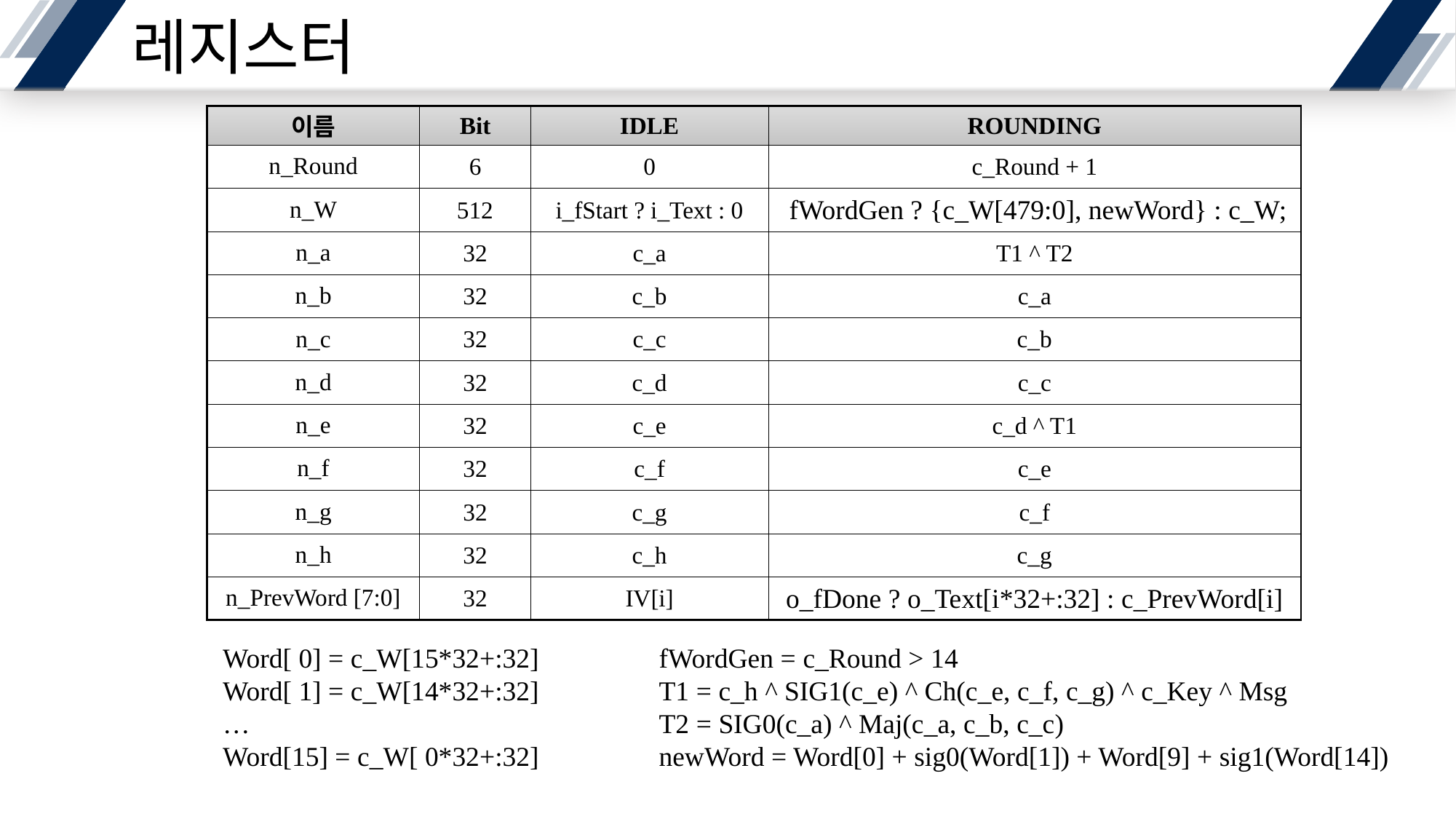

레지스터
| 이름 | Bit | IDLE | ROUNDING |
| --- | --- | --- | --- |
| n\_Round | 6 | 0 | c\_Round + 1 |
| n\_W | 512 | i\_fStart ? i\_Text : 0 | fWordGen ? {c\_W[479:0], newWord} : c\_W; |
| n\_a | 32 | c\_a | T1 ^ T2 |
| n\_b | 32 | c\_b | c\_a |
| n\_c | 32 | c\_c | c\_b |
| n\_d | 32 | c\_d | c\_c |
| n\_e | 32 | c\_e | c\_d ^ T1 |
| n\_f | 32 | c\_f | c\_e |
| n\_g | 32 | c\_g | c\_f |
| n\_h | 32 | c\_h | c\_g |
| n\_PrevWord [7:0] | 32 | IV[i] | o\_fDone ? o\_Text[i\*32+:32] : c\_PrevWord[i] |
fWordGen = c_Round > 14
T1 = c_h ^ SIG1(c_e) ^ Ch(c_e, c_f, c_g) ^ c_Key ^ Msg
T2 = SIG0(c_a) ^ Maj(c_a, c_b, c_c)
newWord = Word[0] + sig0(Word[1]) + Word[9] + sig1(Word[14])
Word[ 0] = c_W[15*32+:32]
Word[ 1] = c_W[14*32+:32]
…
Word[15] = c_W[ 0*32+:32]